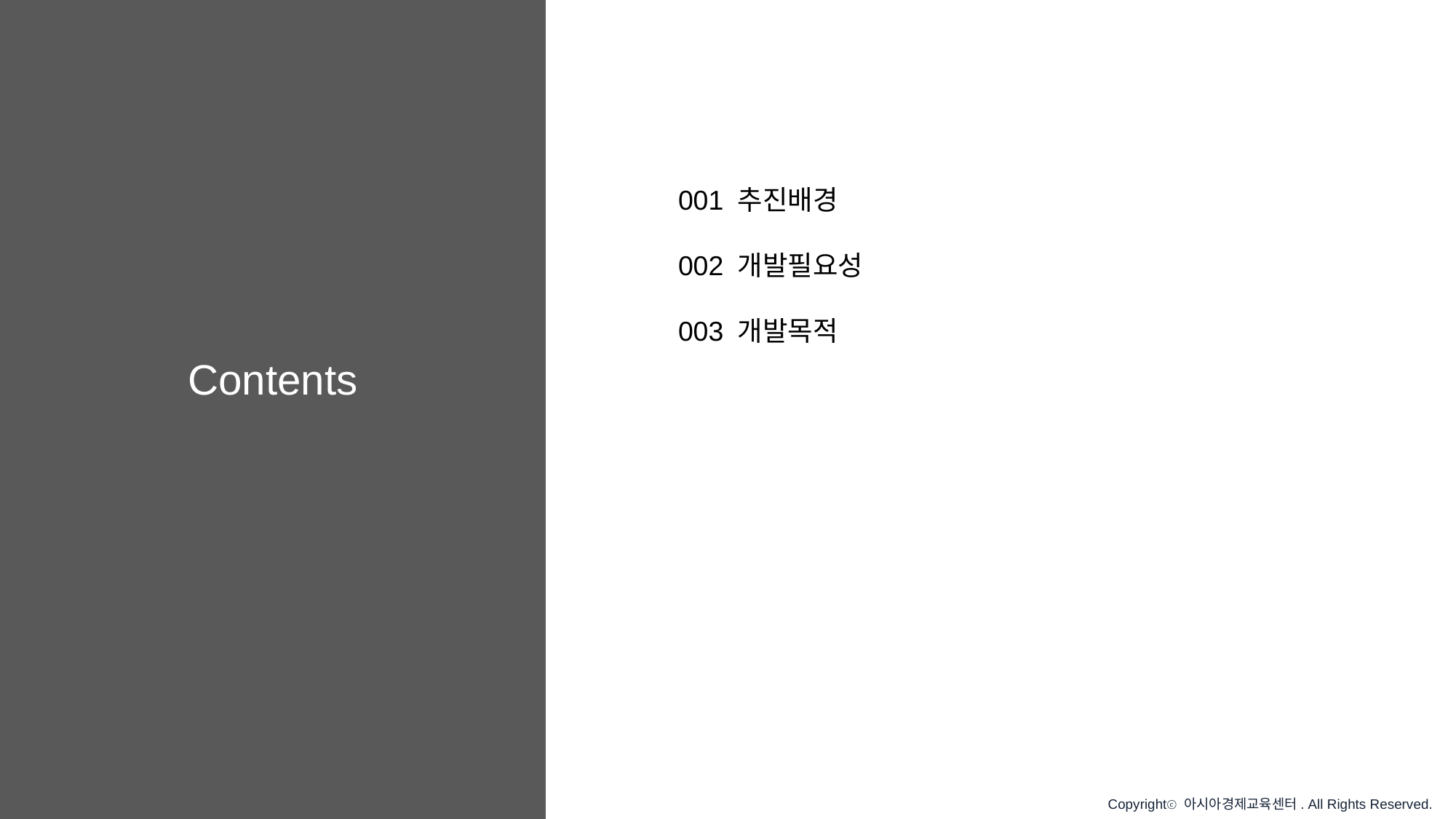

001 추진배경
002 개발필요성
003 개발목적

# Contents